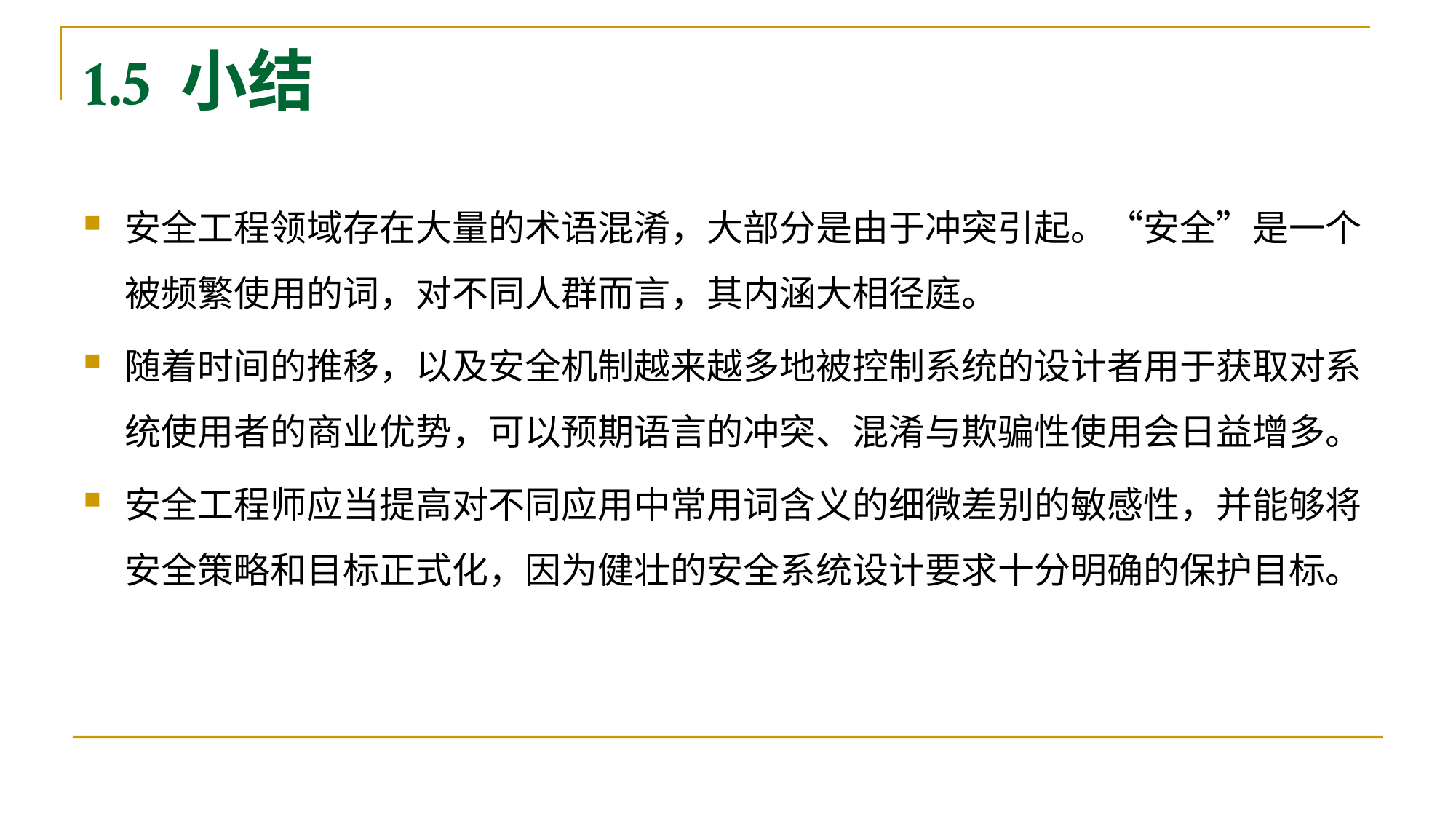

# 1.5 小结
安全工程领域存在大量的术语混淆，大部分是由于冲突引起。“安全”是一个被频繁使用的词，对不同人群而言，其内涵大相径庭。
随着时间的推移，以及安全机制越来越多地被控制系统的设计者用于获取对系统使用者的商业优势，可以预期语言的冲突、混淆与欺骗性使用会日益增多。
安全工程师应当提高对不同应用中常用词含义的细微差别的敏感性，并能够将安全策略和目标正式化，因为健壮的安全系统设计要求十分明确的保护目标。